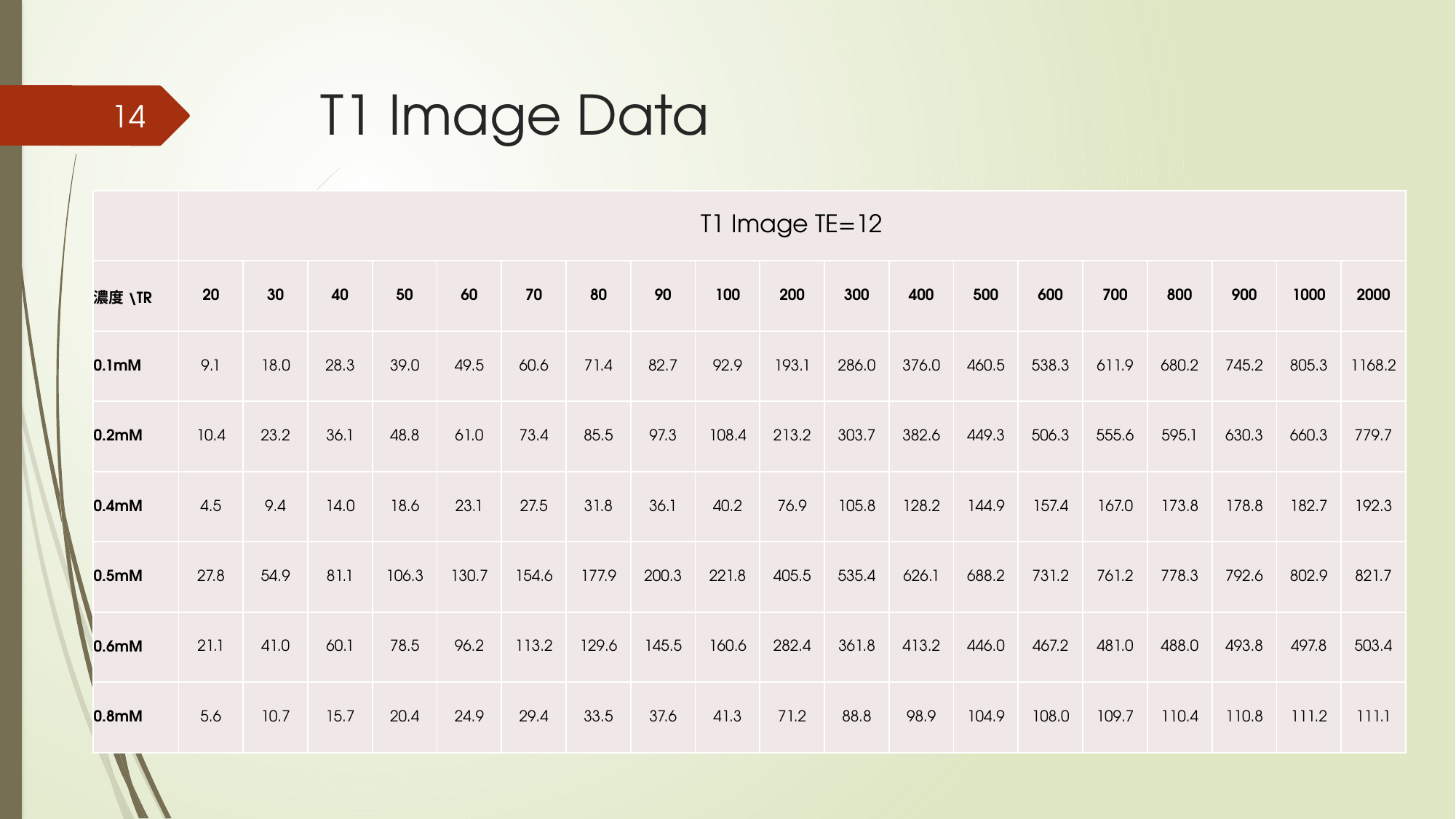

# T1 Image Data
14
|  | T1 Image TE=12 |  |  |  |  |  |  |  |  |  |  |  |  |  |  |  |  |  |  |
| --- | --- | --- | --- | --- | --- | --- | --- | --- | --- | --- | --- | --- | --- | --- | --- | --- | --- | --- | --- |
| 濃度\TR | 20 | 30 | 40 | 50 | 60 | 70 | 80 | 90 | 100 | 200 | 300 | 400 | 500 | 600 | 700 | 800 | 900 | 1000 | 2000 |
| 0.1mM | 9.1 | 18.0 | 28.3 | 39.0 | 49.5 | 60.6 | 71.4 | 82.7 | 92.9 | 193.1 | 286.0 | 376.0 | 460.5 | 538.3 | 611.9 | 680.2 | 745.2 | 805.3 | 1168.2 |
| 0.2mM | 10.4 | 23.2 | 36.1 | 48.8 | 61.0 | 73.4 | 85.5 | 97.3 | 108.4 | 213.2 | 303.7 | 382.6 | 449.3 | 506.3 | 555.6 | 595.1 | 630.3 | 660.3 | 779.7 |
| 0.4mM | 4.5 | 9.4 | 14.0 | 18.6 | 23.1 | 27.5 | 31.8 | 36.1 | 40.2 | 76.9 | 105.8 | 128.2 | 144.9 | 157.4 | 167.0 | 173.8 | 178.8 | 182.7 | 192.3 |
| 0.5mM | 27.8 | 54.9 | 81.1 | 106.3 | 130.7 | 154.6 | 177.9 | 200.3 | 221.8 | 405.5 | 535.4 | 626.1 | 688.2 | 731.2 | 761.2 | 778.3 | 792.6 | 802.9 | 821.7 |
| 0.6mM | 21.1 | 41.0 | 60.1 | 78.5 | 96.2 | 113.2 | 129.6 | 145.5 | 160.6 | 282.4 | 361.8 | 413.2 | 446.0 | 467.2 | 481.0 | 488.0 | 493.8 | 497.8 | 503.4 |
| 0.8mM | 5.6 | 10.7 | 15.7 | 20.4 | 24.9 | 29.4 | 33.5 | 37.6 | 41.3 | 71.2 | 88.8 | 98.9 | 104.9 | 108.0 | 109.7 | 110.4 | 110.8 | 111.2 | 111.1 |